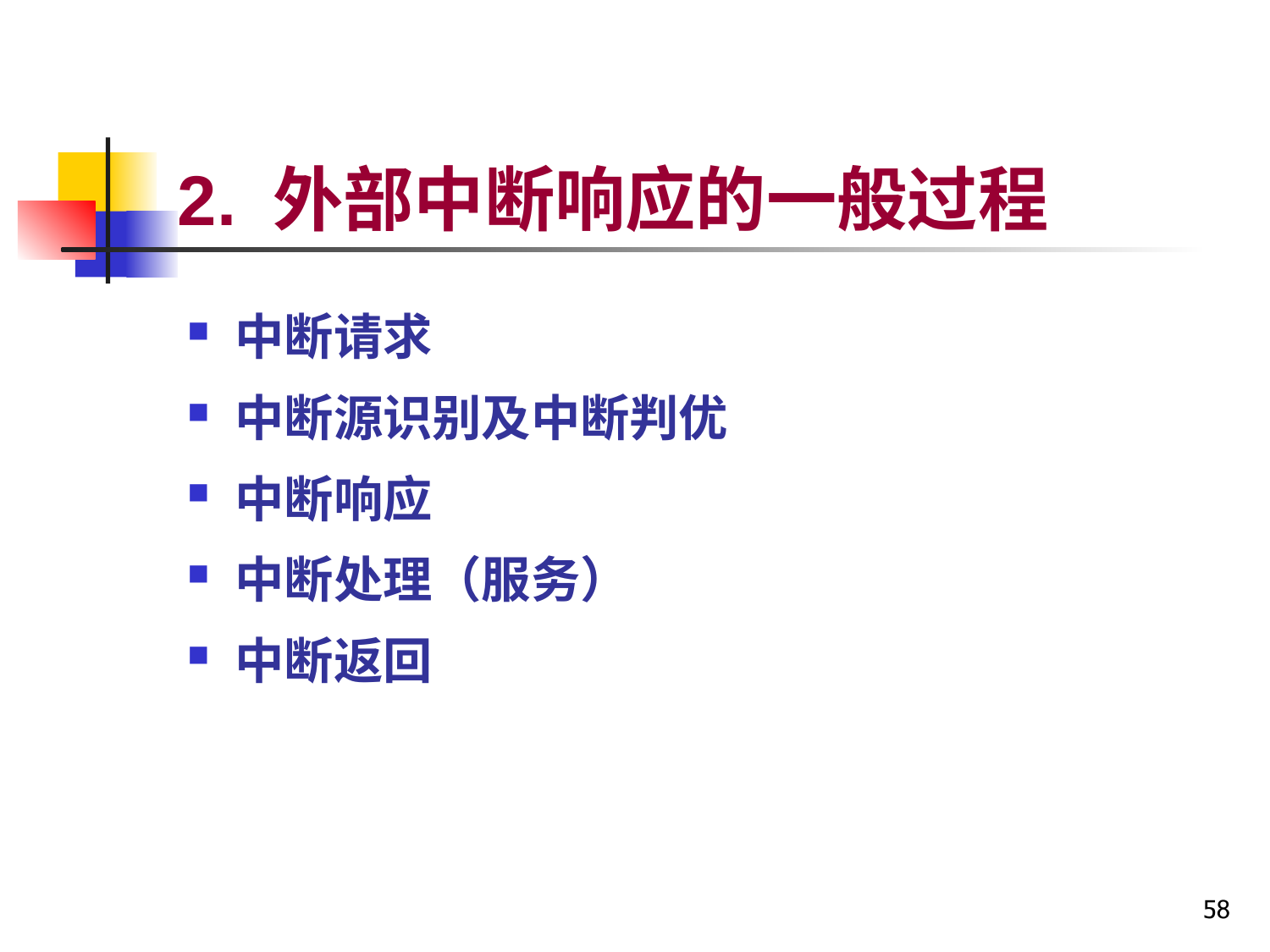

# 2. 外部中断响应的一般过程
中断请求
中断源识别及中断判优
中断响应
中断处理（服务）
中断返回
58